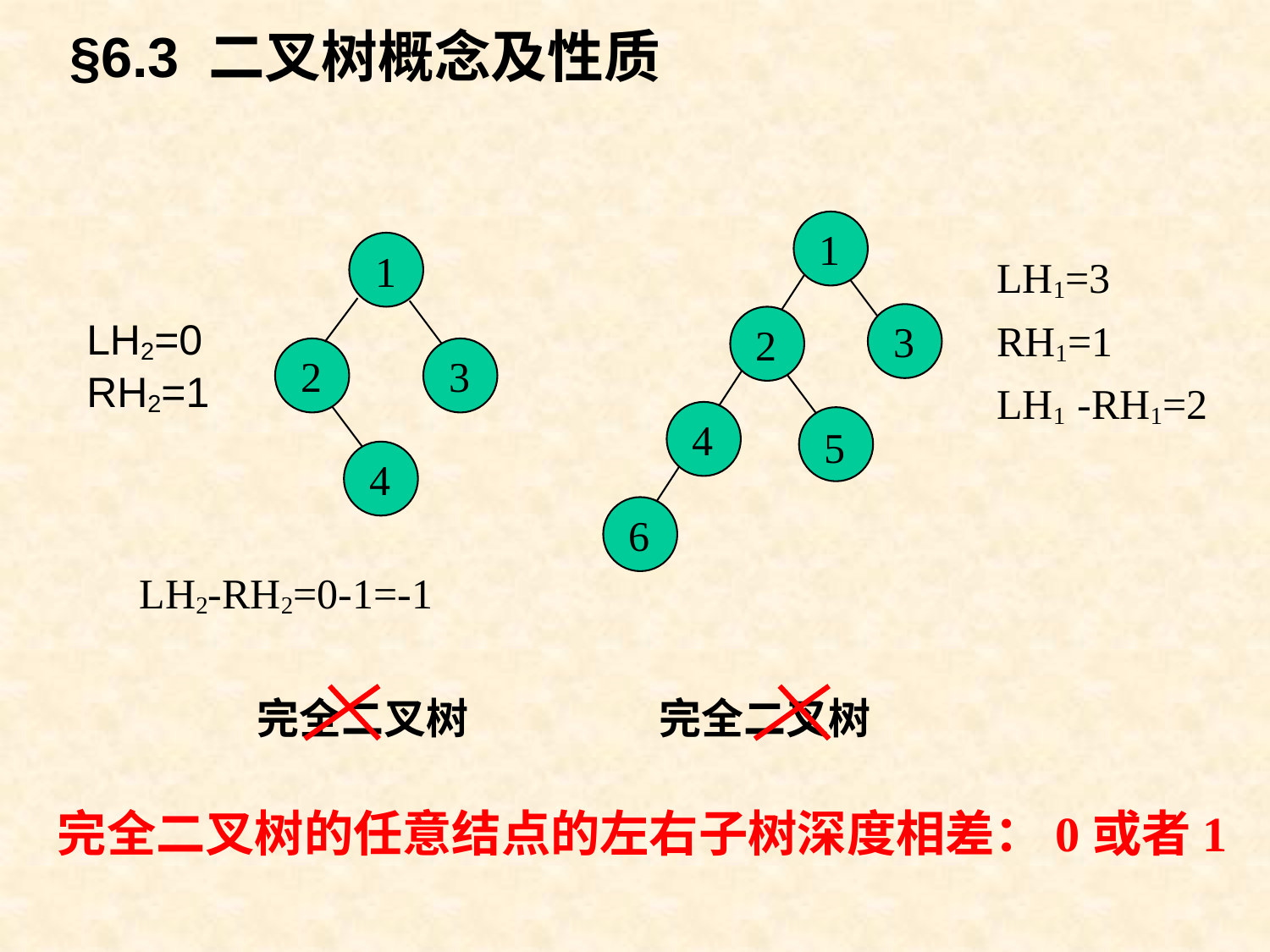

§6.3 二叉树概念及性质

1
3
2
4
5
6

1
2
3
4
LH1=3
RH1=1
LH1  -RH1=2
LH2=0
RH2=1
LH2-RH2=0-1=-1
 完全二叉树                    完全二叉树

完全二叉树的任意结点的左右子树深度相差：0或者1